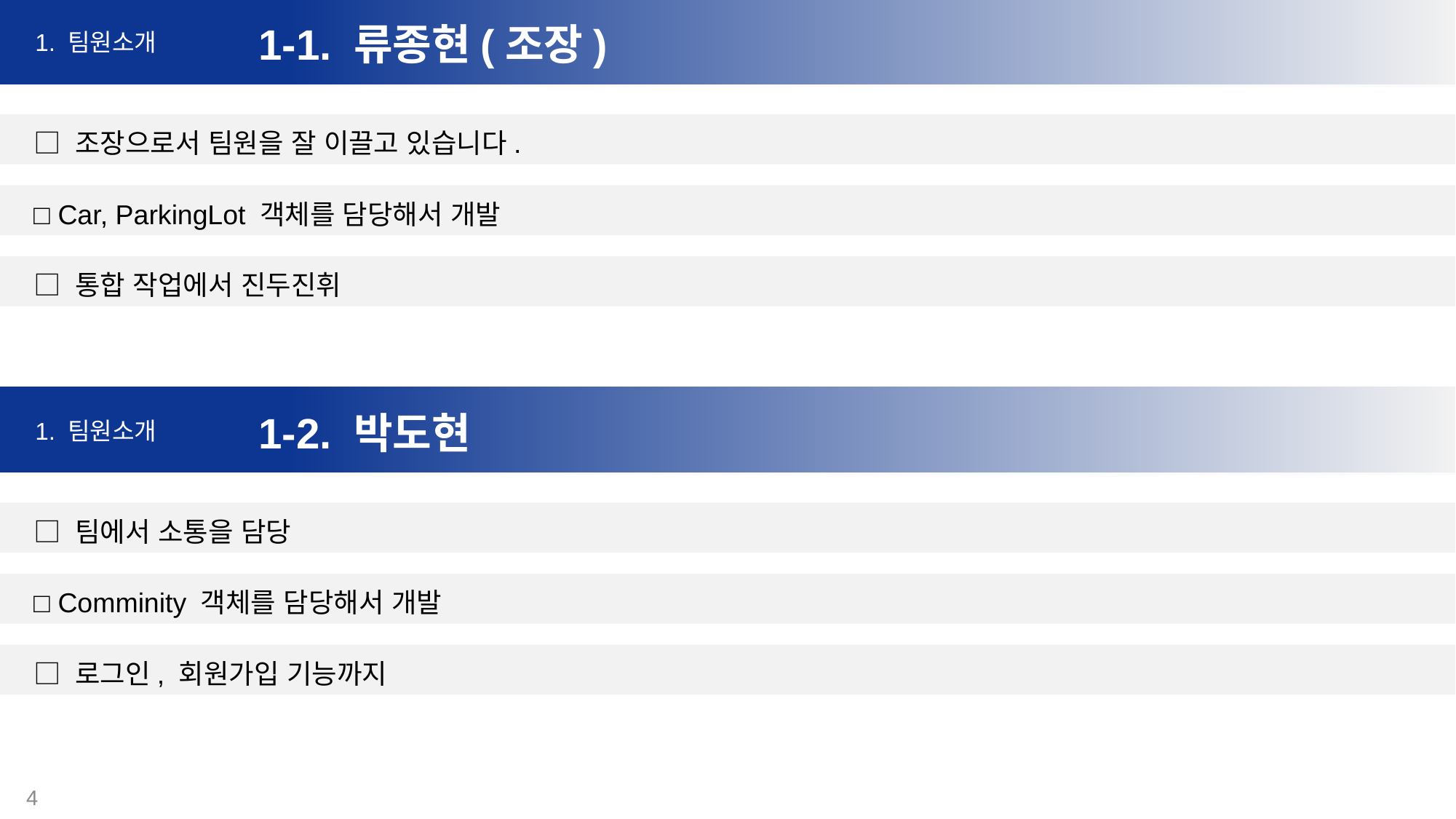

1-1. 류종현(조장)
1. 팀원소개
   □ 조장으로서 팀원을 잘 이끌고 있습니다.
   □ Car, ParkingLot 객체를 담당해서 개발
   □ 통합 작업에서 진두진휘

1-2. 박도현
1. 팀원소개
   □ 팀에서 소통을 담당
   □ Comminity 객체를 담당해서 개발
   □ 로그인, 회원가입 기능까지
4